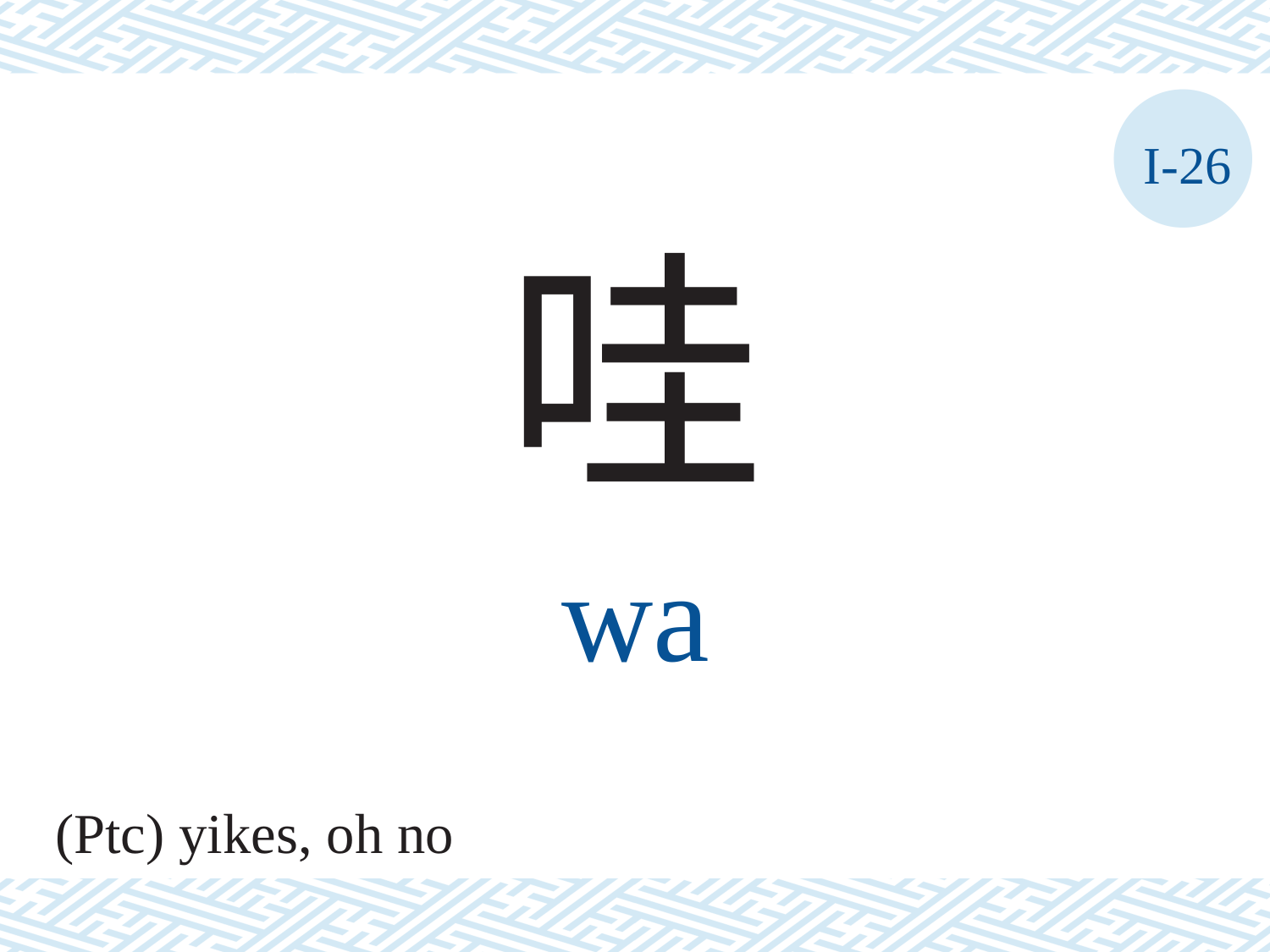

I-26
哇
wa
(Ptc) yikes, oh no